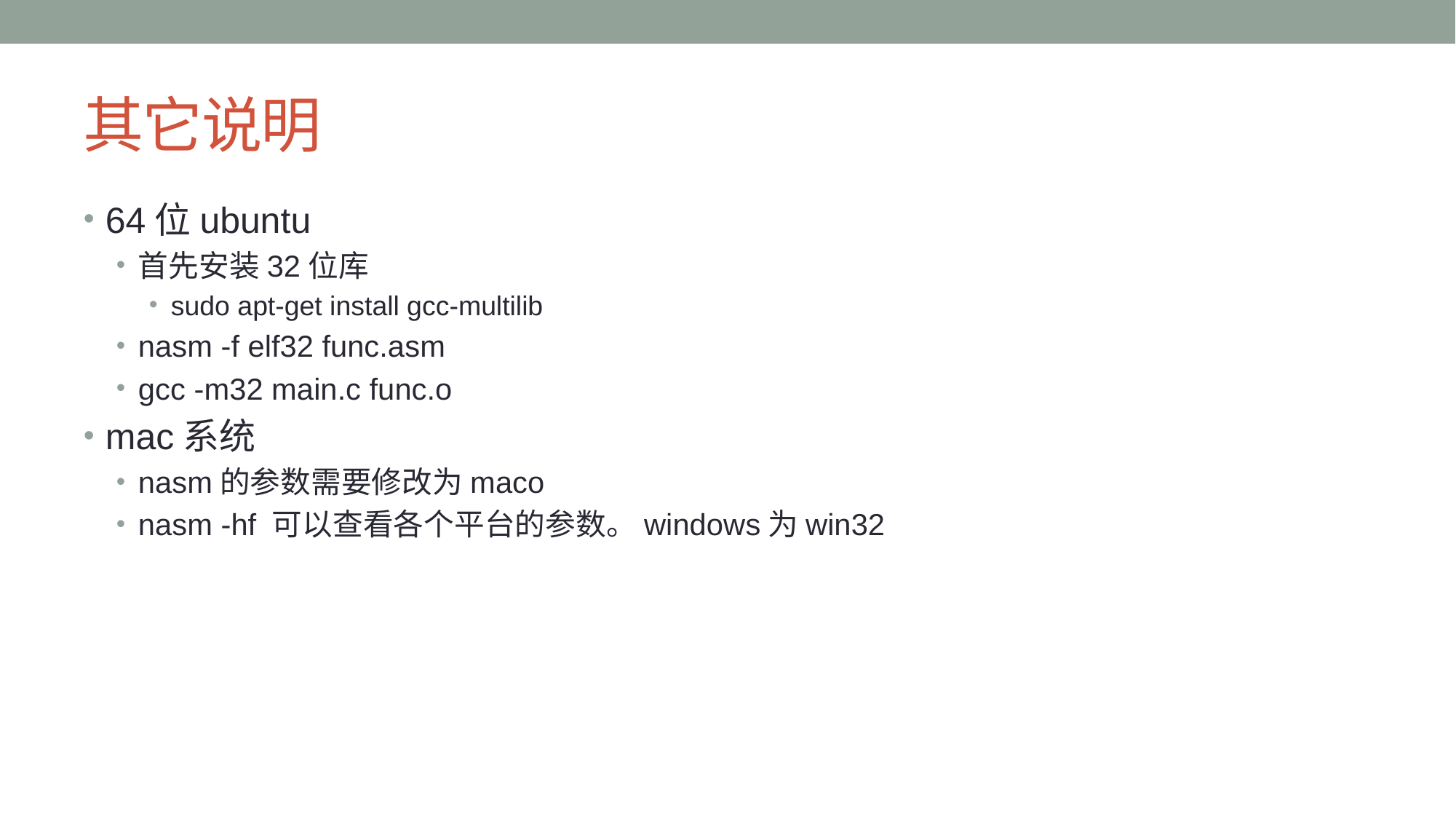

# 其它说明
64位ubuntu
首先安装32位库
sudo apt-get install gcc-multilib
nasm -f elf32 func.asm
gcc -m32 main.c func.o
mac系统
nasm的参数需要修改为maco
nasm -hf 可以查看各个平台的参数。windows为win32